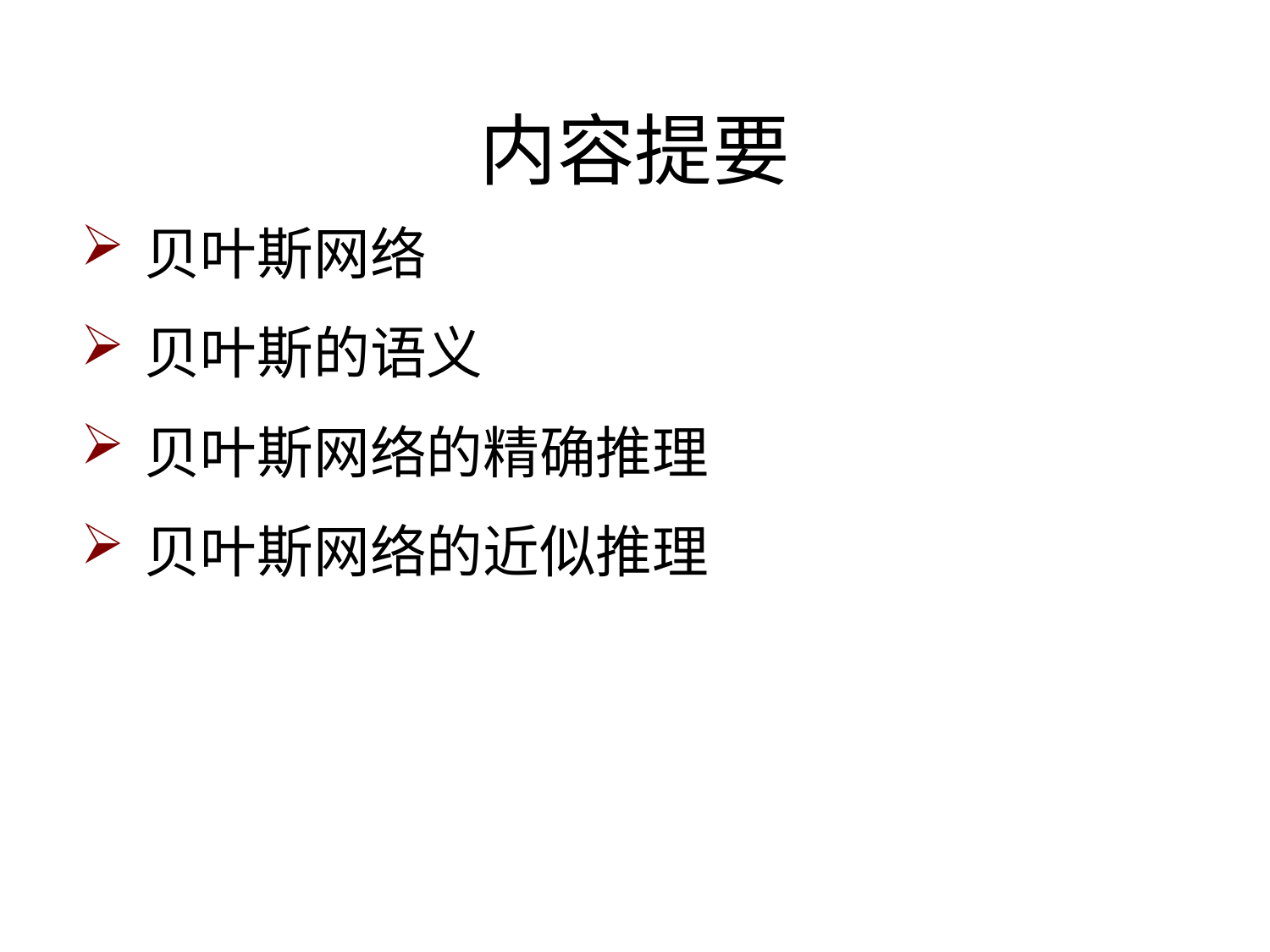

# 内容提要
贝叶斯网络
贝叶斯的语义
贝叶斯网络的精确推理
贝叶斯网络的近似推理